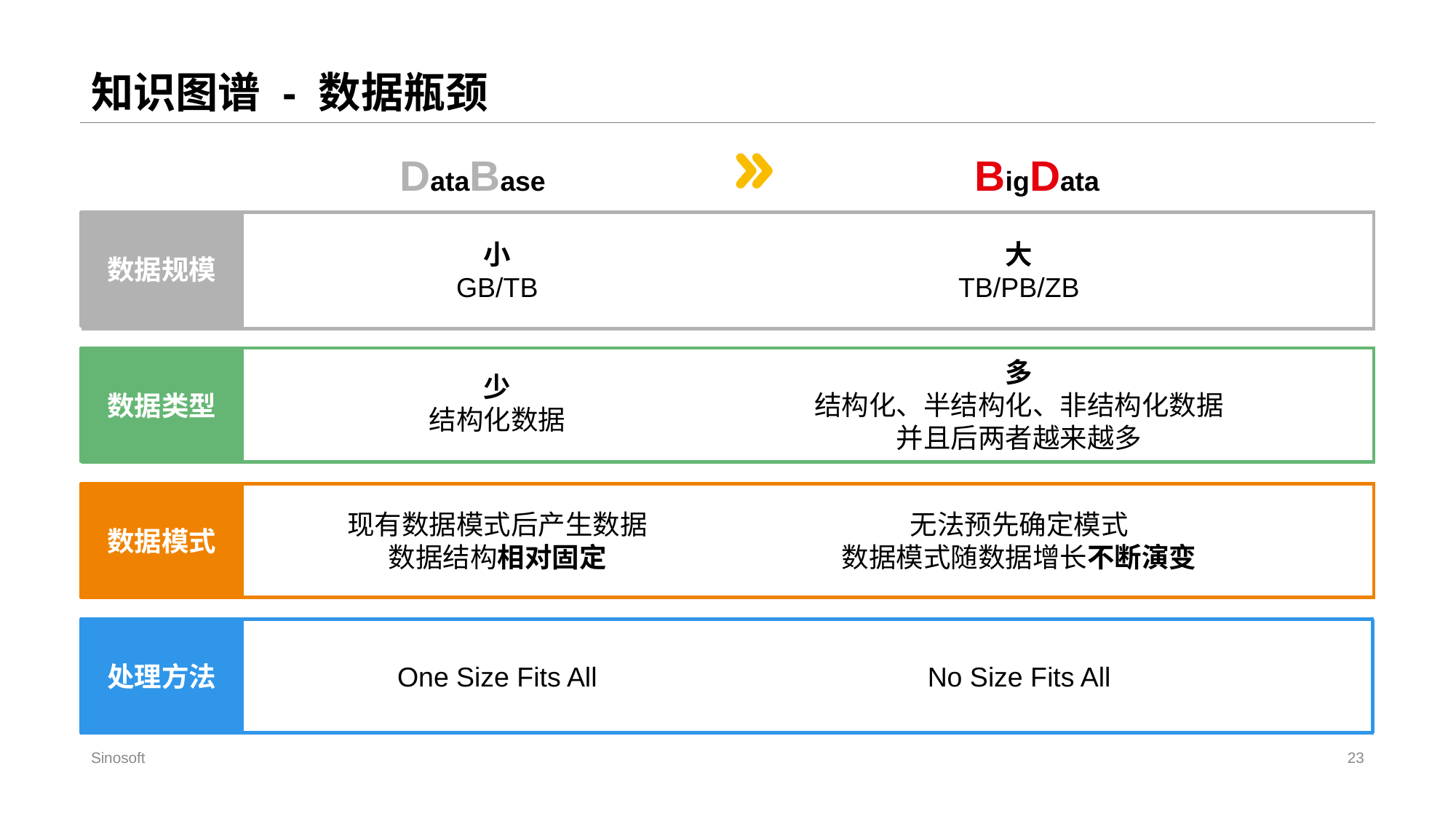

# 知识图谱 - 数据瓶颈
DataBase
BigData

数据规模
大
TB/PB/ZB
小
GB/TB
数据类型
多
结构化、半结构化、非结构化数据
并且后两者越来越多
少
结构化数据
数据模式
现有数据模式后产生数据
数据结构相对固定
无法预先确定模式
数据模式随数据增长不断演变
处理方法
One Size Fits All
No Size Fits All
Sinosoft
23